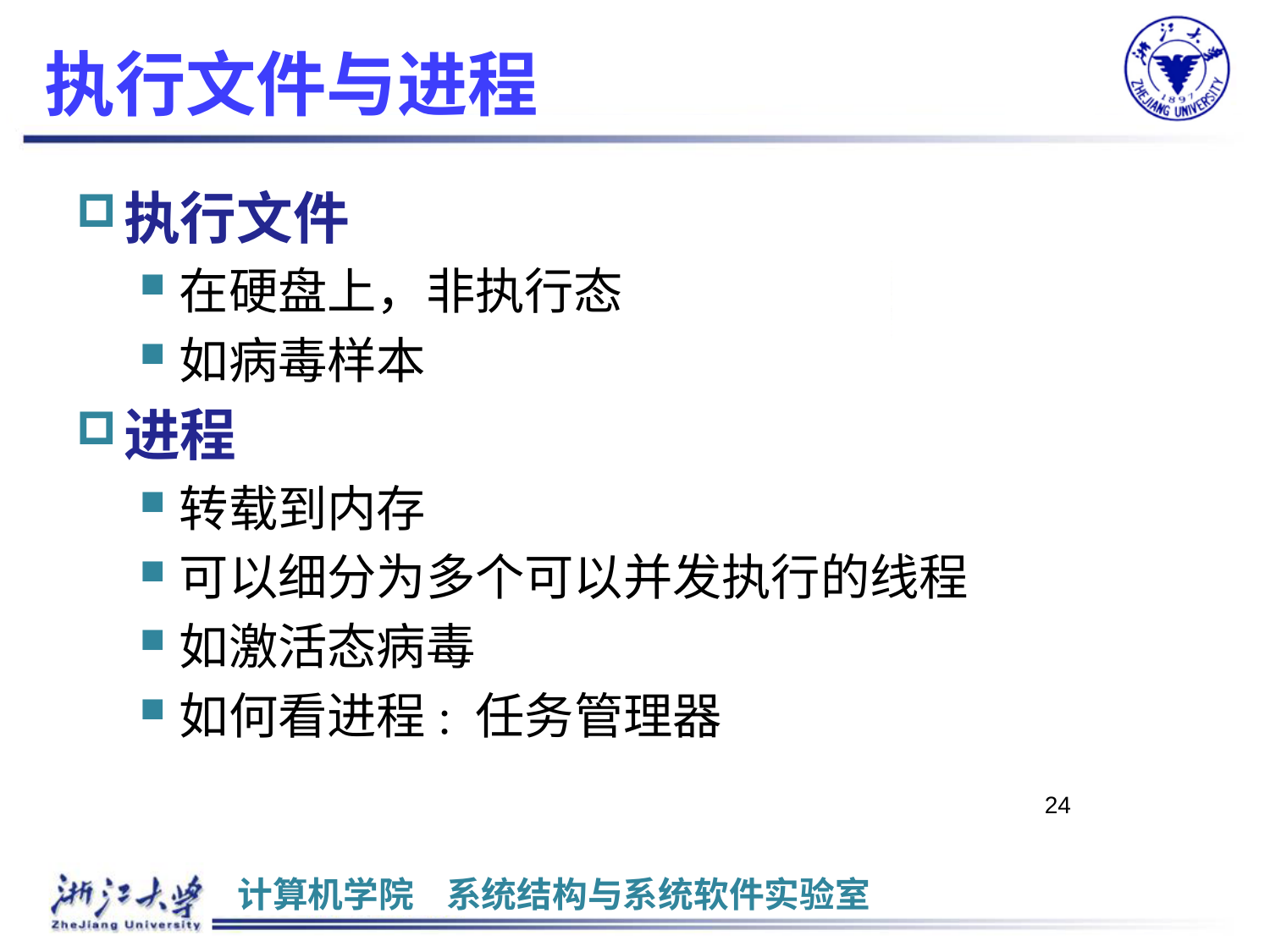

# 执行文件与进程
执行文件
在硬盘上，非执行态
如病毒样本
进程
转载到内存
可以细分为多个可以并发执行的线程
如激活态病毒
如何看进程: 任务管理器
24